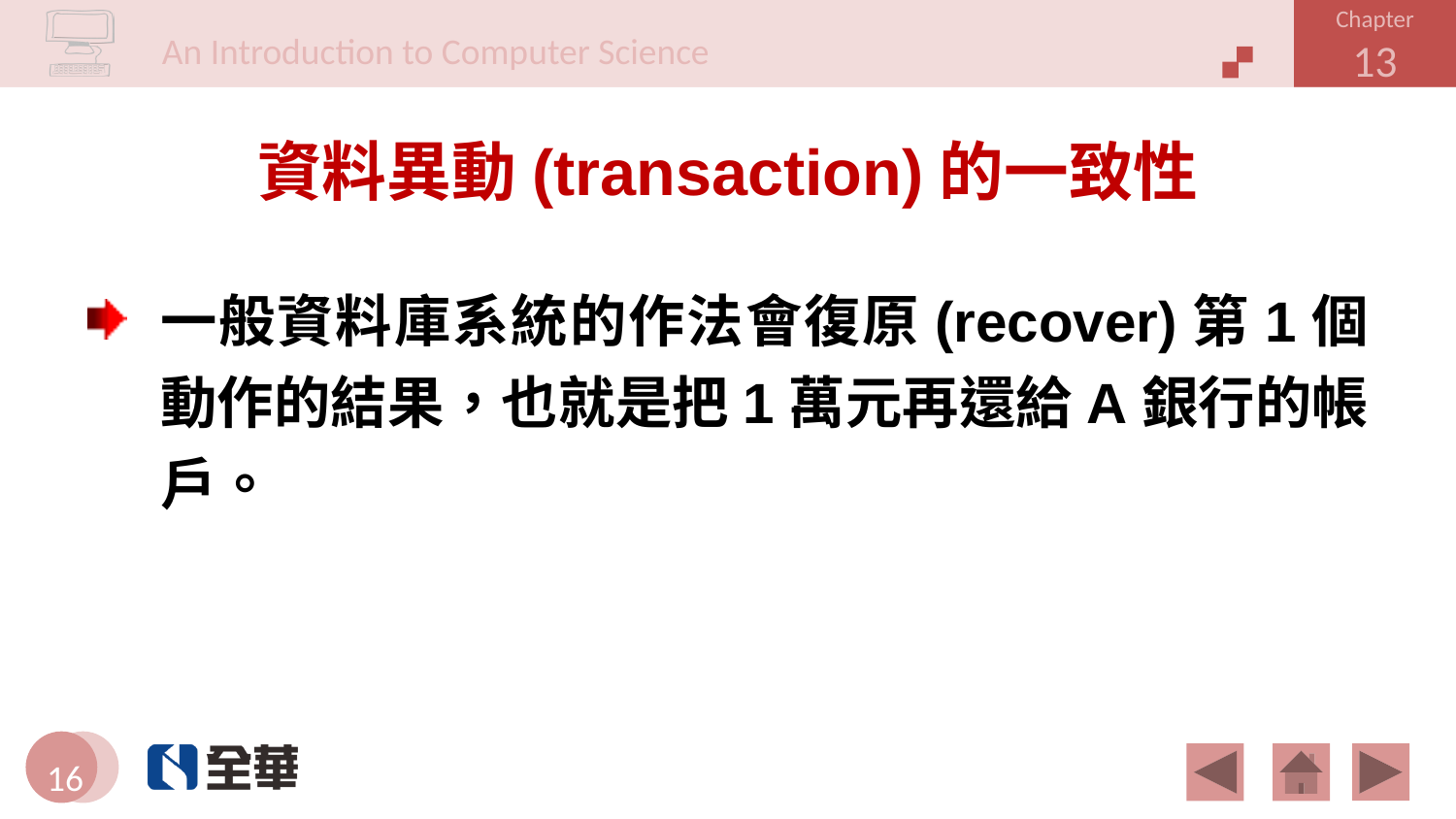

# 資料異動(transaction)的一致性
一般資料庫系統的作法會復原(recover)第1個動作的結果，也就是把1萬元再還給A銀行的帳戶。